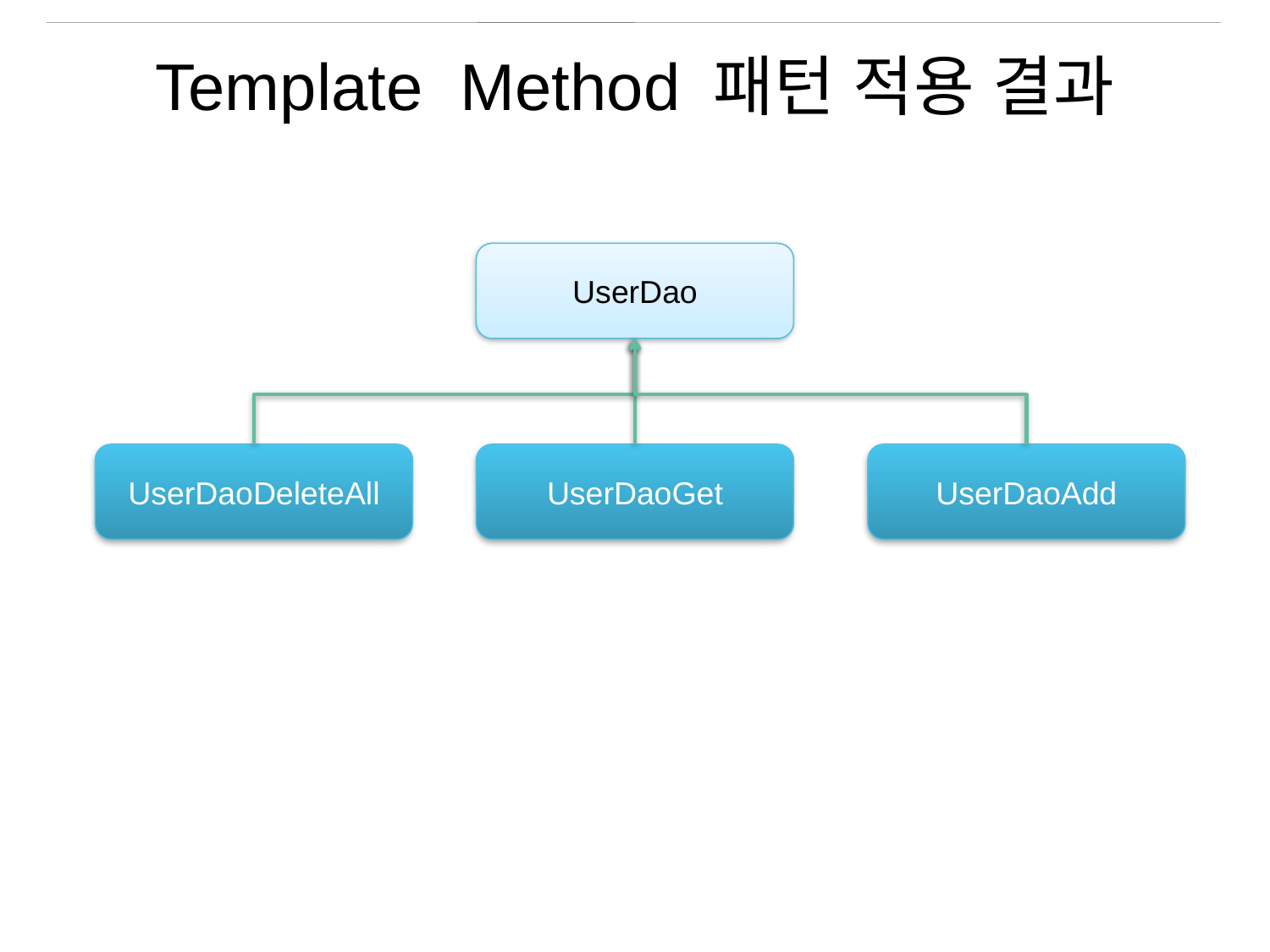

# Template  Method 패턴 적용 결과
UserDao
UserDaoDeleteAll
UserDaoGet
UserDaoAdd